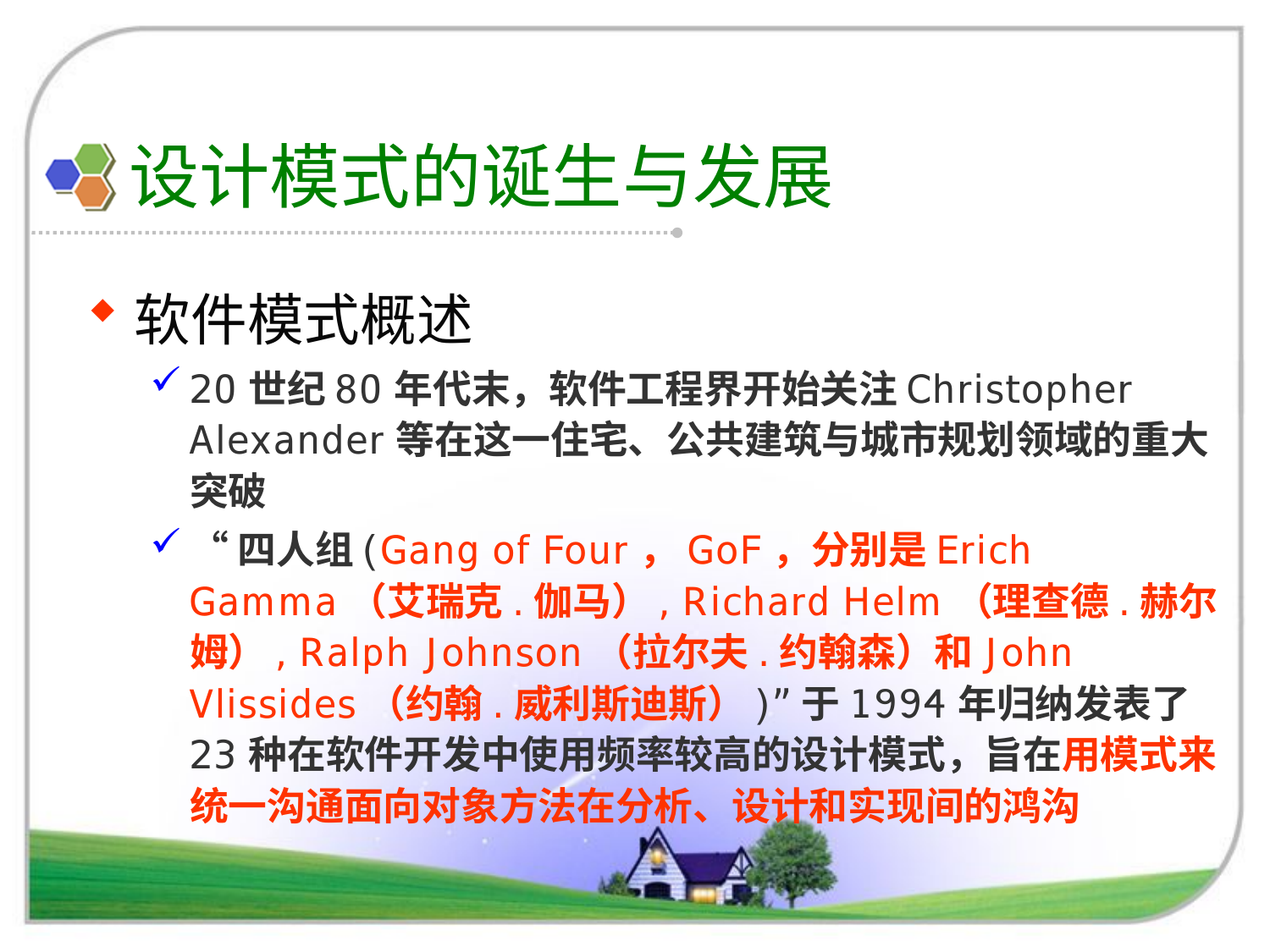

# 设计模式的诞生与发展

软件模式概述
20世纪80年代末，软件工程界开始关注Christopher Alexander等在这一住宅、公共建筑与城市规划领域的重大突破
“四人组(Gang of Four，GoF，分别是Erich Gamma（艾瑞克.伽马）, Richard Helm（理查德.赫尔姆）, Ralph Johnson（拉尔夫.约翰森）和John Vlissides（约翰.威利斯迪斯）)”于1994年归纳发表了23种在软件开发中使用频率较高的设计模式，旨在用模式来统一沟通面向对象方法在分析、设计和实现间的鸿沟